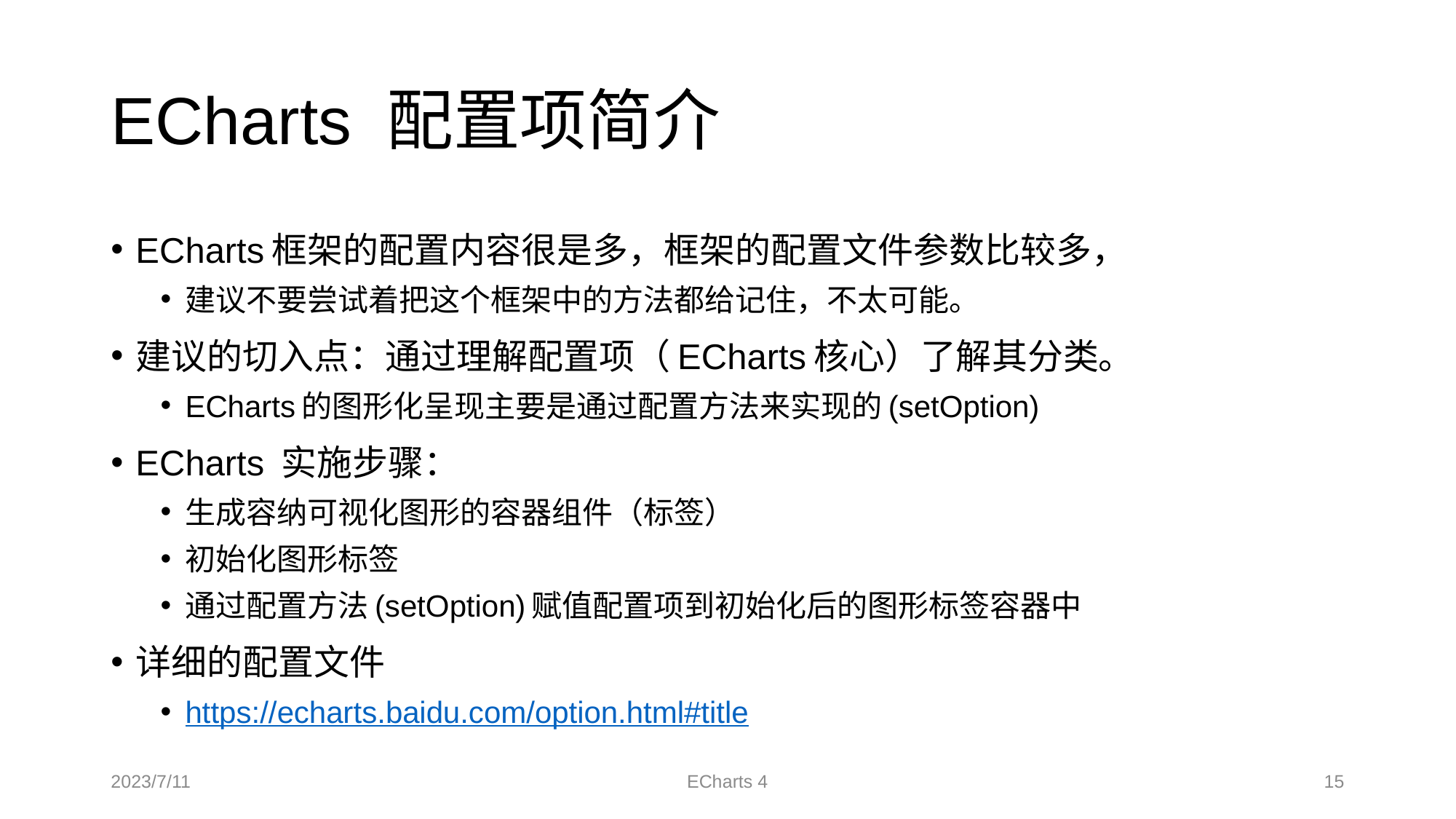

# ECharts 配置项简介
ECharts框架的配置内容很是多，框架的配置文件参数比较多，
建议不要尝试着把这个框架中的方法都给记住，不太可能。
建议的切入点：通过理解配置项（ECharts核心）了解其分类。
ECharts的图形化呈现主要是通过配置方法来实现的(setOption)
ECharts 实施步骤：
生成容纳可视化图形的容器组件（标签）
初始化图形标签
通过配置方法(setOption)赋值配置项到初始化后的图形标签容器中
详细的配置文件
https://echarts.baidu.com/option.html#title

2023/7/11
ECharts 4
15